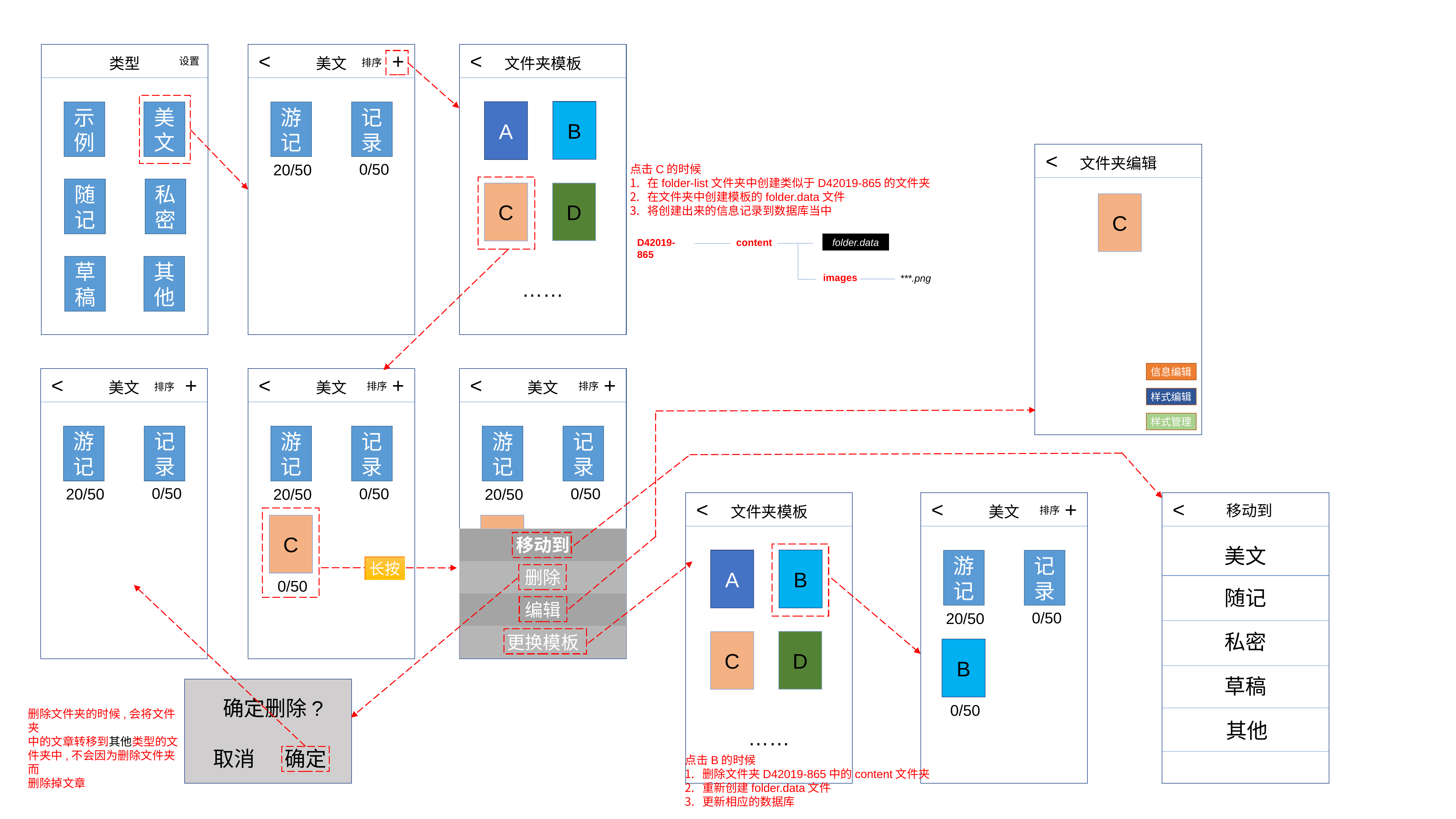

<
+
<

类型
美文
文件夹模板
设置
排序

示例
美文
游记
记录
B
A

<
文件夹编辑
0/50
20/50
点击C的时候
在folder-list文件夹中创建类似于D42019-865的文件夹
在文件夹中创建模板的folder.data文件
将创建出来的信息记录到数据库当中

随记
私密
D
C
C
content
D42019-865
folder.data
其他
草稿
images
***.png
……
信息编辑

<
+
<
+
<
+
美文
美文
美文
排序
排序
排序
样式编辑
样式管理
游记
记录
游记
游记
记录
记录
0/50
0/50
0/50
20/50
20/50
20/50

<
<
+
<
移动到
文件夹模板
美文
排序

C
C
| 移动到 |
| --- |
| 删除 |
| 编辑 |
| 更换模板 |

美文

游记
B
记录
A
长按

0/50
0/50
随记

0/50
20/50
私密

D
C
B
草稿

确定删除?
0/50
删除文件夹的时候,会将文件夹
中的文章转移到其他类型的文件夹中,不会因为删除文件夹而
删除掉文章
其他
……
确定
取消

点击B的时候
删除文件夹D42019-865中的content文件夹
重新创建folder.data文件
更新相应的数据库